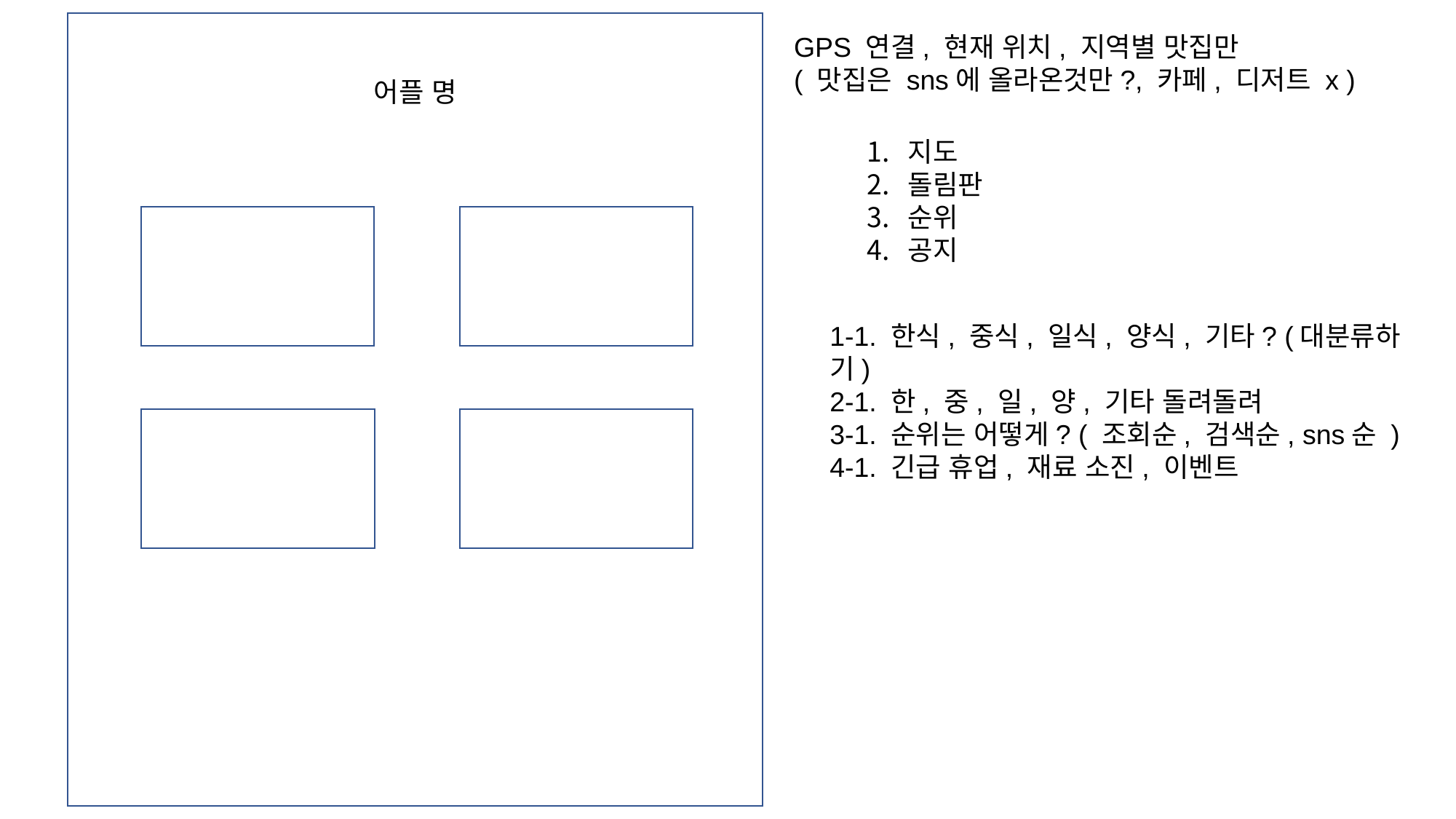

GPS 연결, 현재 위치, 지역별 맛집만
( 맛집은 sns에 올라온것만?, 카페, 디저트 x )
어플 명
지도
돌림판
순위
공지

1-1. 한식, 중식, 일식, 양식, 기타? (대분류하기)
2-1. 한, 중, 일, 양, 기타 돌려돌려
3-1. 순위는 어떻게? ( 조회순, 검색순, sns순 )
4-1. 긴급 휴업, 재료 소진, 이벤트